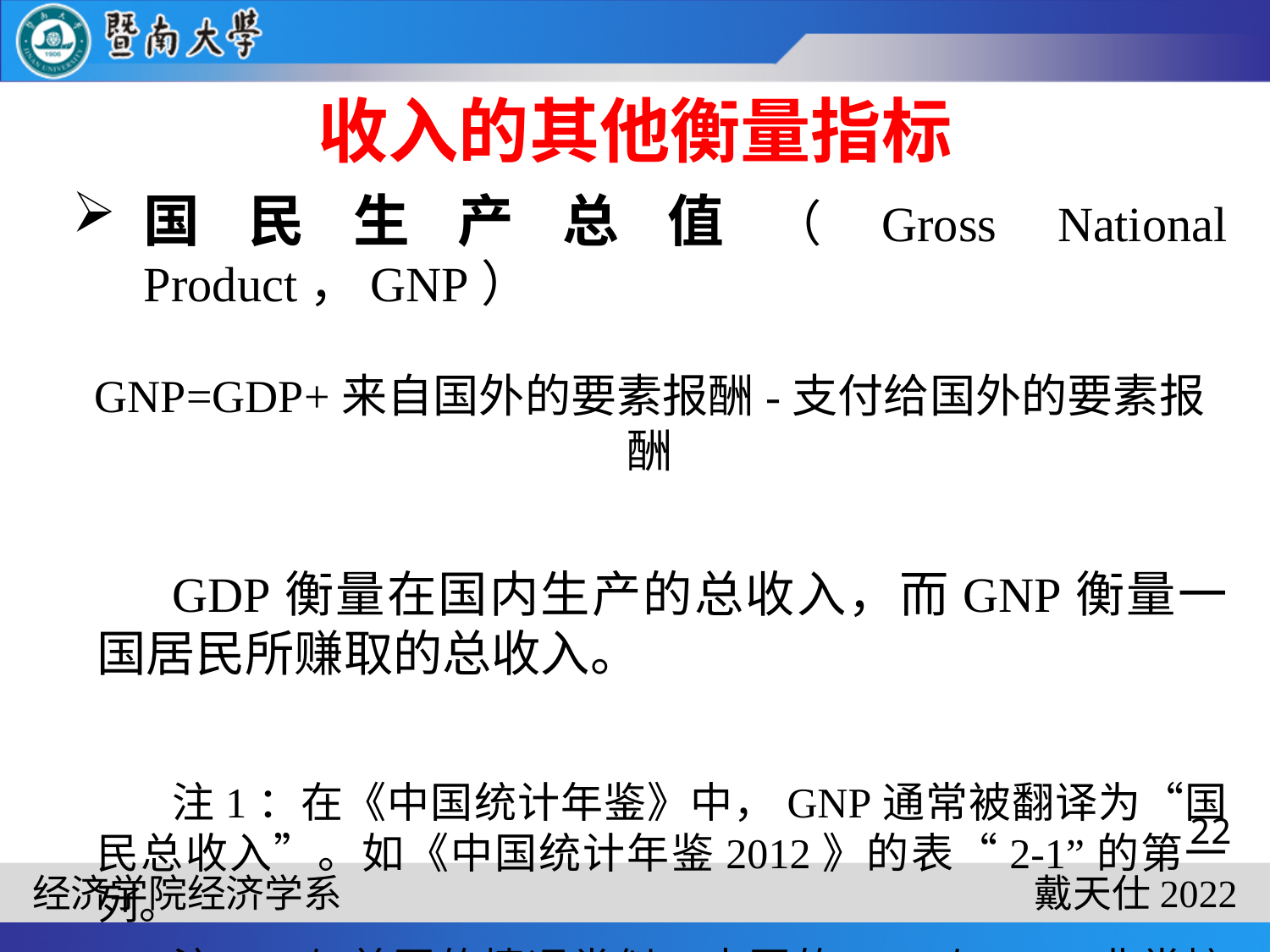

# 收入的其他衡量指标
国民生产总值（Gross National Product，GNP）

GNP=GDP+来自国外的要素报酬-支付给国外的要素报酬

GDP衡量在国内生产的总收入，而GNP衡量一国居民所赚取的总收入。

注1：在《中国统计年鉴》中，GNP通常被翻译为“国民总收入”。如《中国统计年鉴2012》的表“2-1”的第一列。
注2：与美国的情况类似，中国的GDP与GNP非常接近。
22